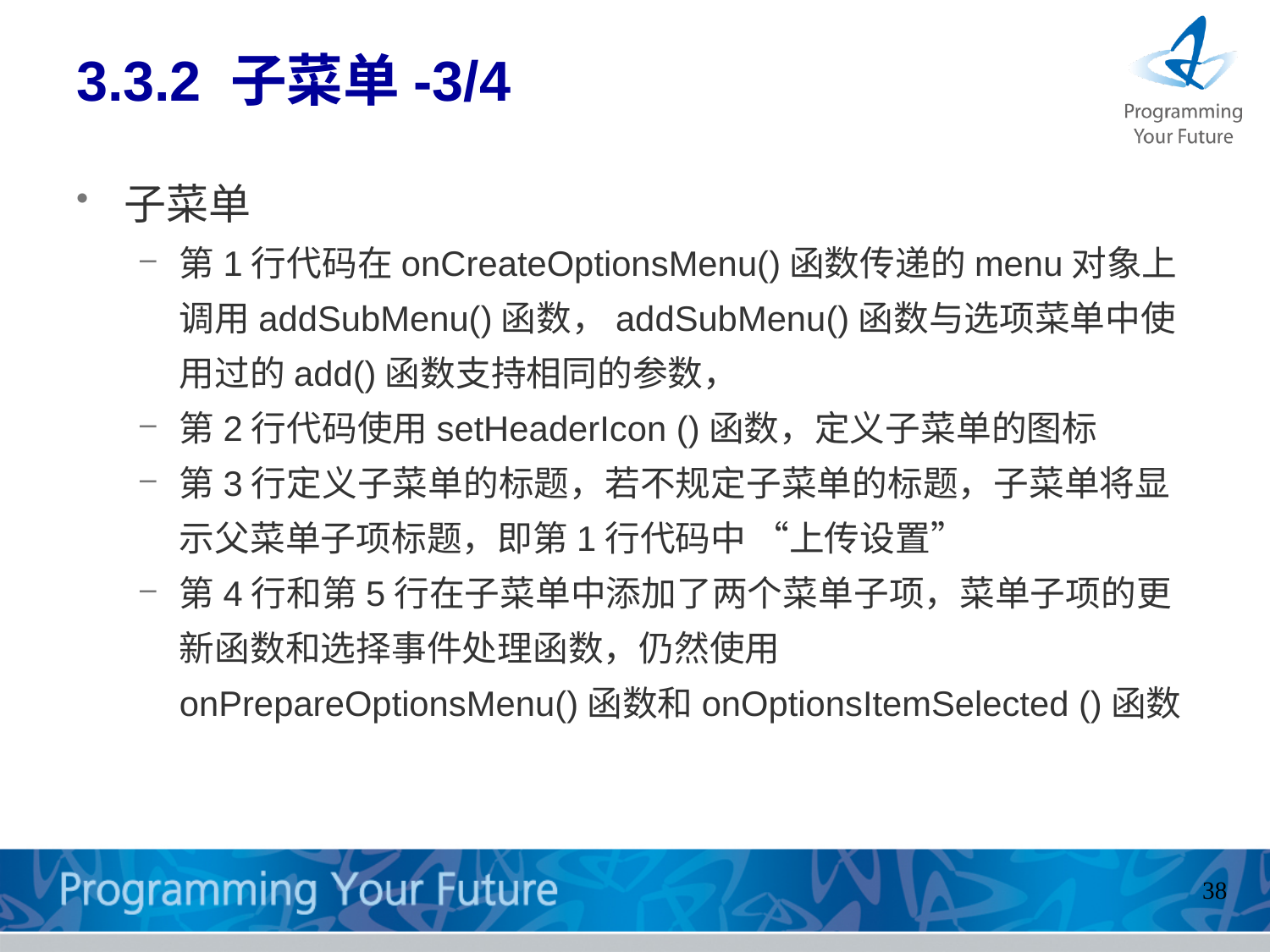

3.3.2 子菜单-3/4
子菜单
第1行代码在onCreateOptionsMenu()函数传递的menu对象上调用addSubMenu()函数，addSubMenu()函数与选项菜单中使用过的add()函数支持相同的参数，
第2行代码使用setHeaderIcon ()函数，定义子菜单的图标
第3行定义子菜单的标题，若不规定子菜单的标题，子菜单将显示父菜单子项标题，即第1行代码中 “上传设置”
第4行和第5行在子菜单中添加了两个菜单子项，菜单子项的更新函数和选择事件处理函数，仍然使用onPrepareOptionsMenu()函数和onOptionsItemSelected ()函数